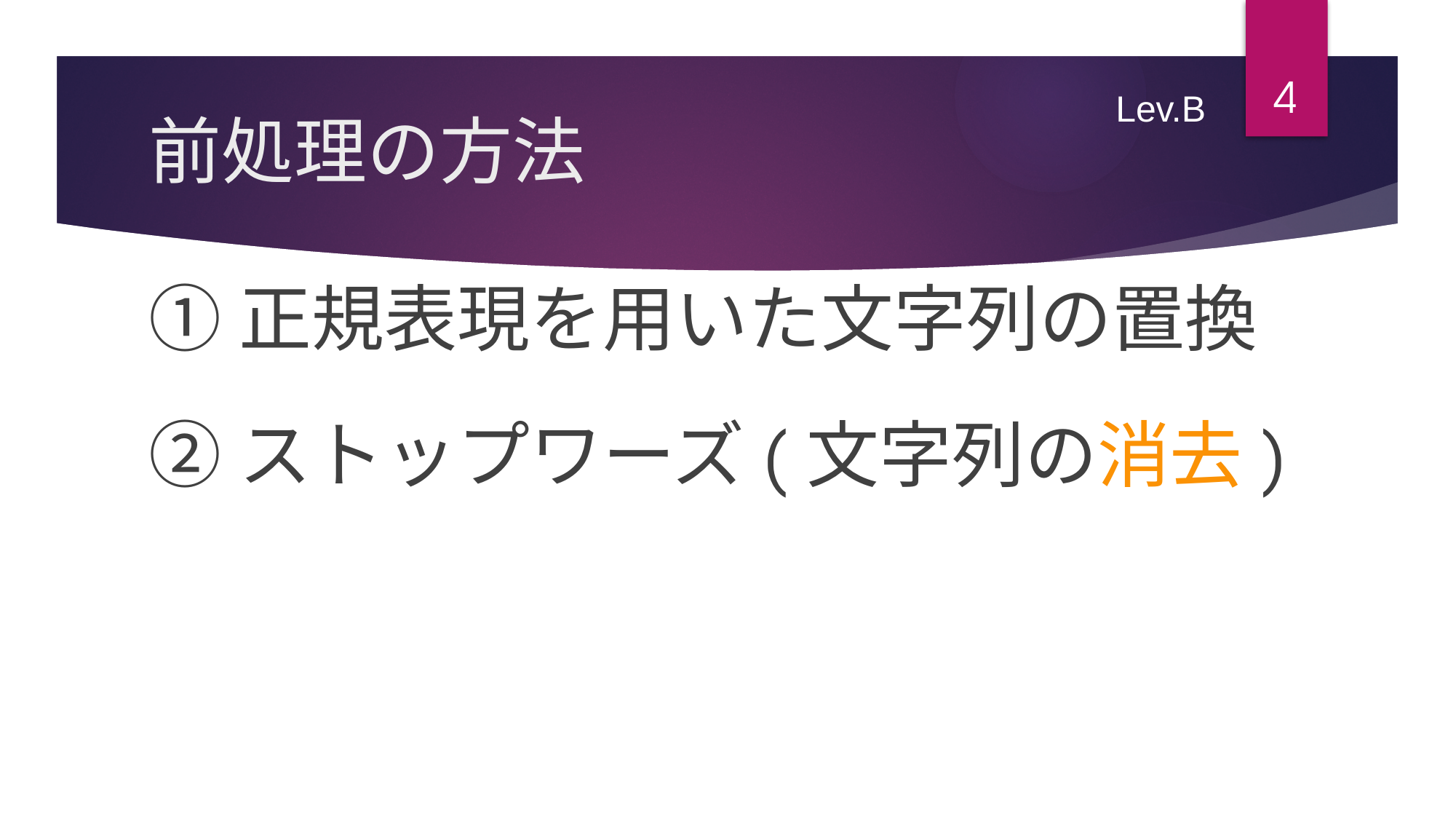

4
Lev.B
# 前処理の方法
①正規表現を用いた文字列の置換

②ストップワーズ(文字列の消去)